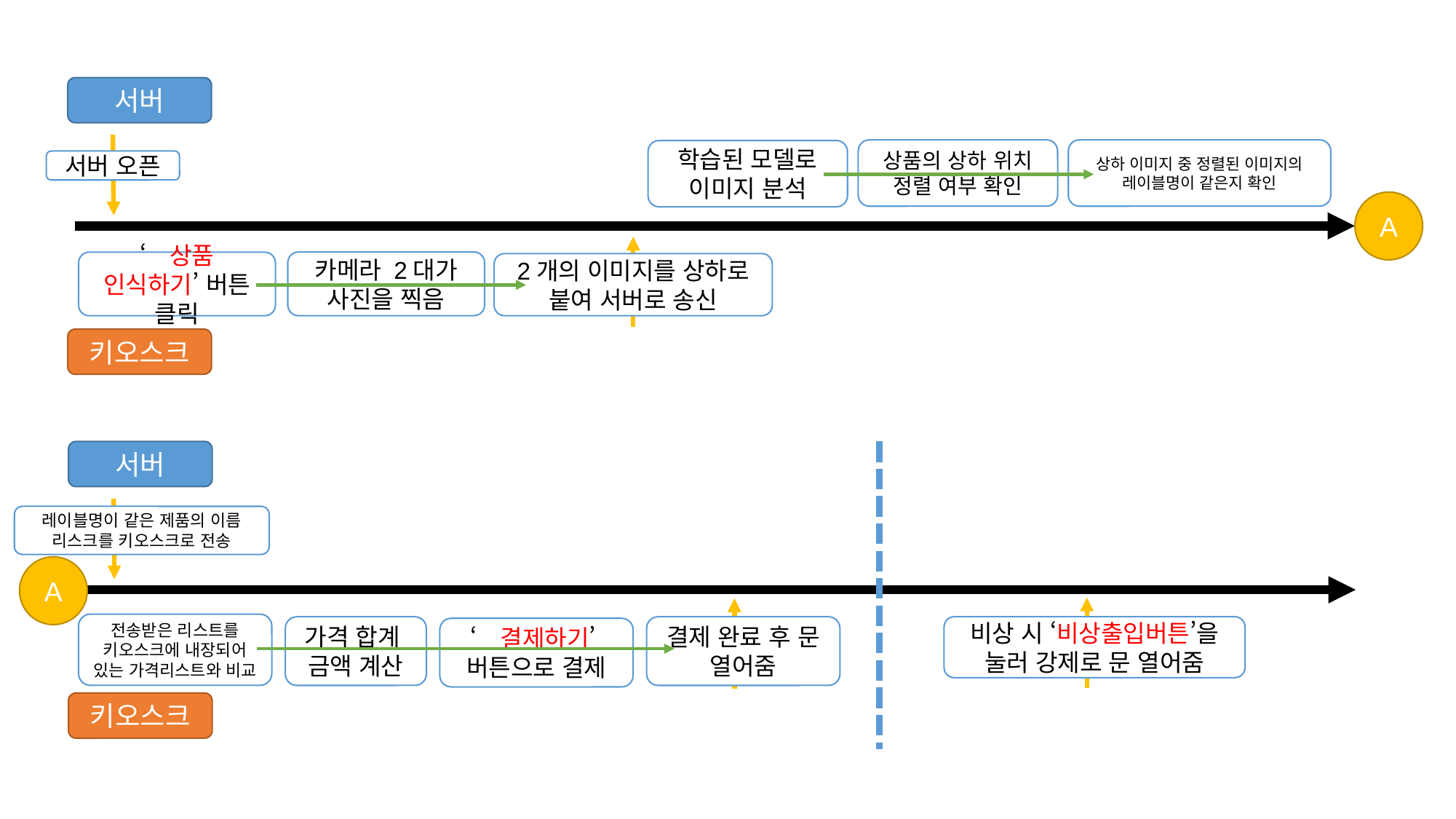

서버
상품의 상하 위치 정렬 여부 확인
상하 이미지 중 정렬된 이미지의 레이블명이 같은지 확인
학습된 모델로 이미지 분석
서버 오픈
A
카메라 2대가 사진을 찍음
‘상품 인식하기’ 버튼 클릭
2개의 이미지를 상하로 붙여 서버로 송신
키오스크
서버
레이블명이 같은 제품의 이름 리스크를 키오스크로 전송
A
전송받은 리스트를 키오스크에 내장되어 있는 가격리스트와 비교
가격 합계
금액 계산
비상 시 ‘비상출입버튼’을 눌러 강제로 문 열어줌
결제 완료 후 문 열어줌
‘결제하기’
버튼으로 결제
키오스크